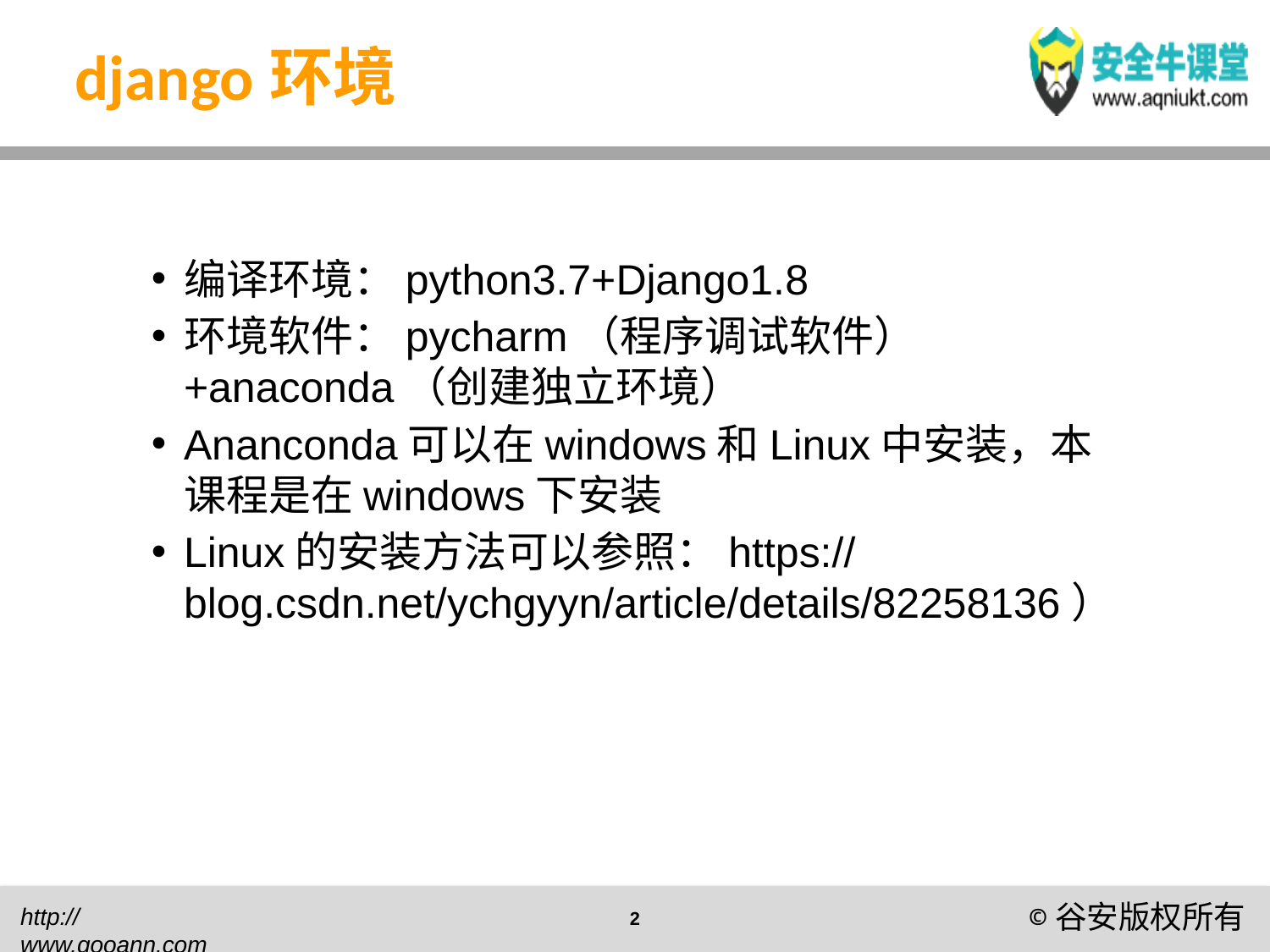

# django环境
编译环境：python3.7+Django1.8
环境软件：pycharm（程序调试软件）+anaconda（创建独立环境）
Ananconda可以在windows和Linux中安装，本课程是在windows下安装
Linux的安装方法可以参照：https://blog.csdn.net/ychgyyn/article/details/82258136）